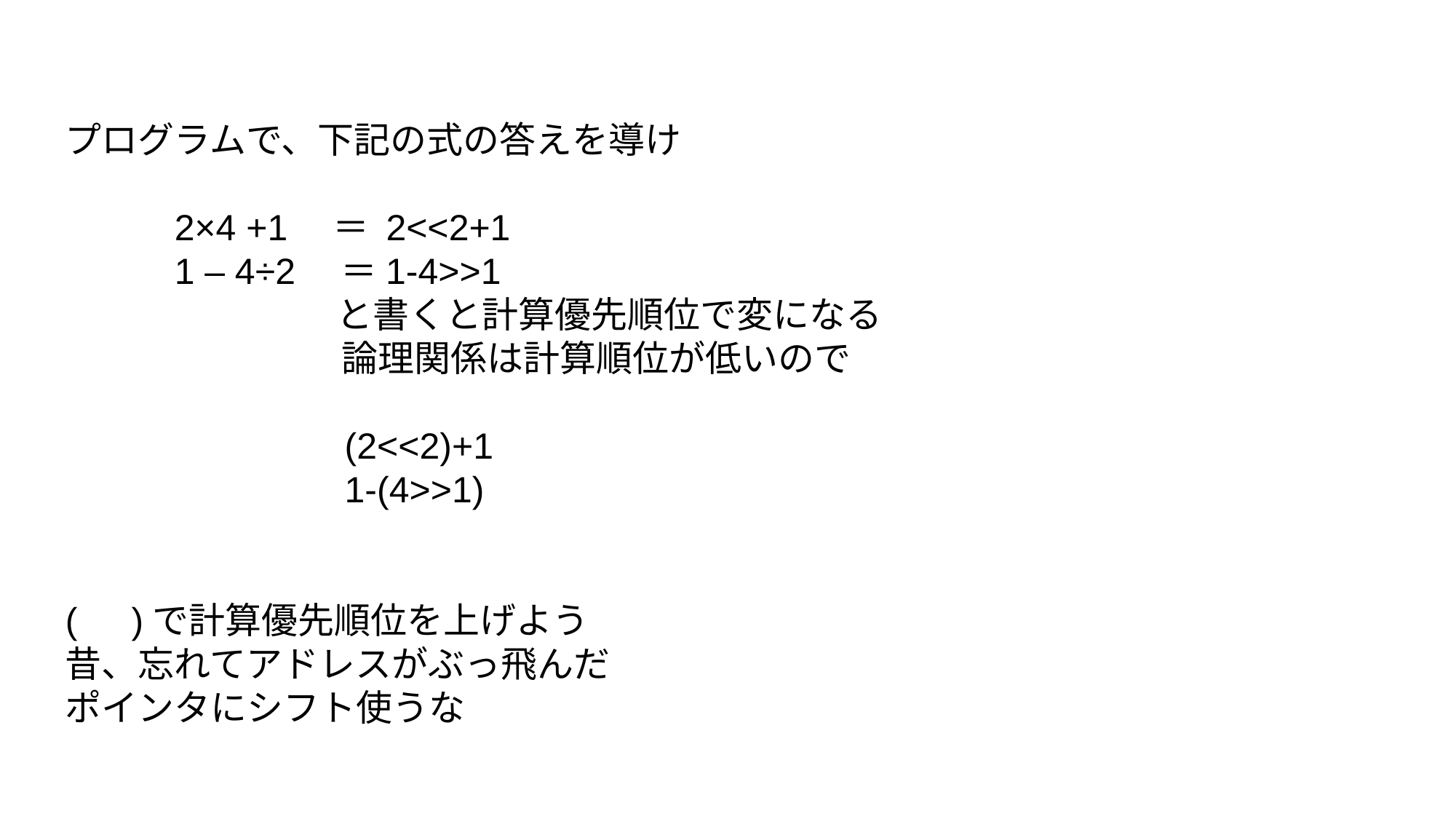

プログラムで、下記の式の答えを導け

	2×4 +1　＝ 2<<2+1
	1 – 4÷2　＝1-4>>1
		　  と書くと計算優先順位で変になる
		      論理関係は計算順位が低いので

		      (2<<2)+1
		      1-(4>>1)

(　)で計算優先順位を上げよう
昔、忘れてアドレスがぶっ飛んだ
ポインタにシフト使うな